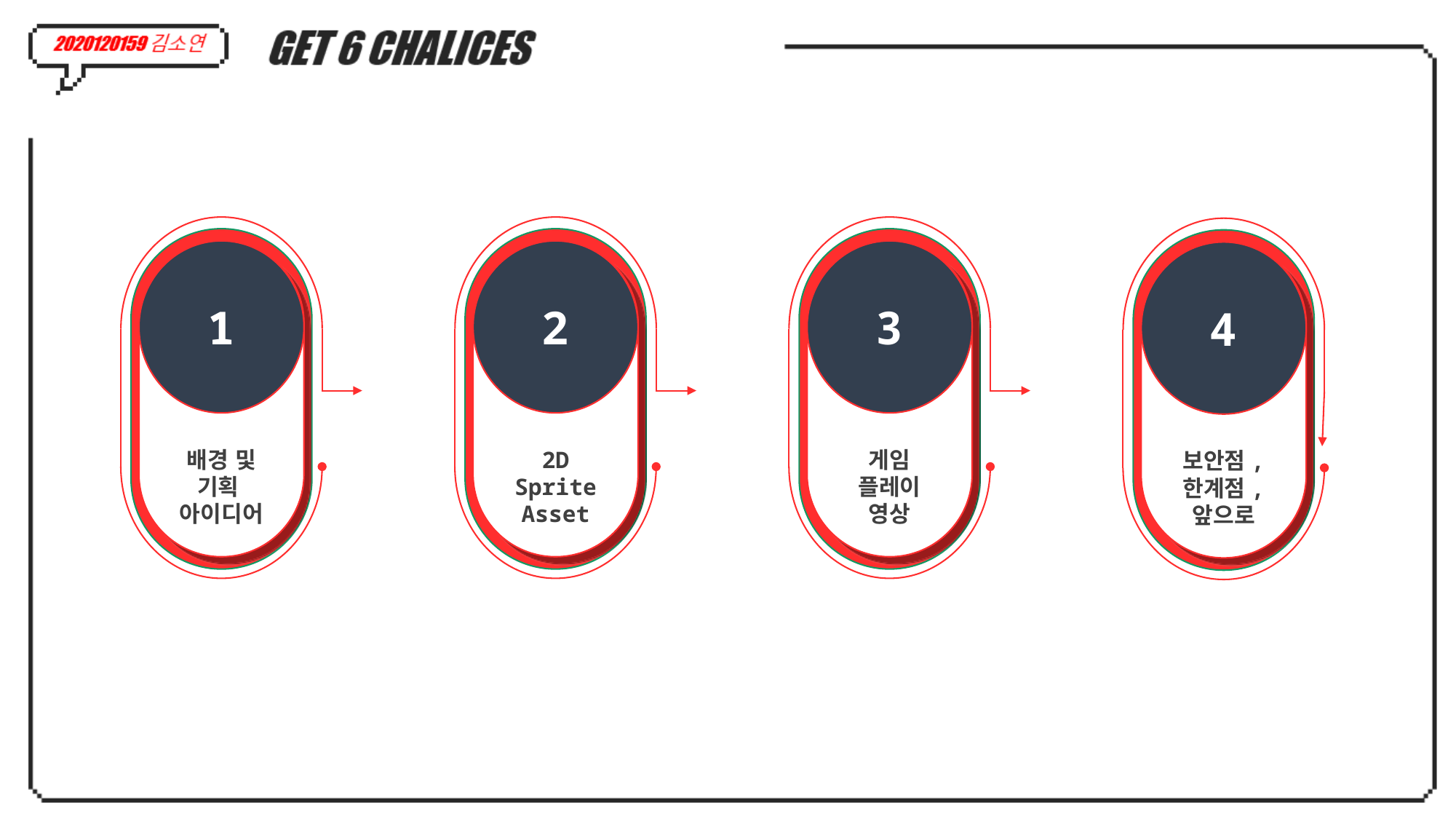

1
배경 및 기획
아이디어

2
2D Sprite
Asset

3
게임
플레이
영상

4
보안점,
한계점,
앞으로